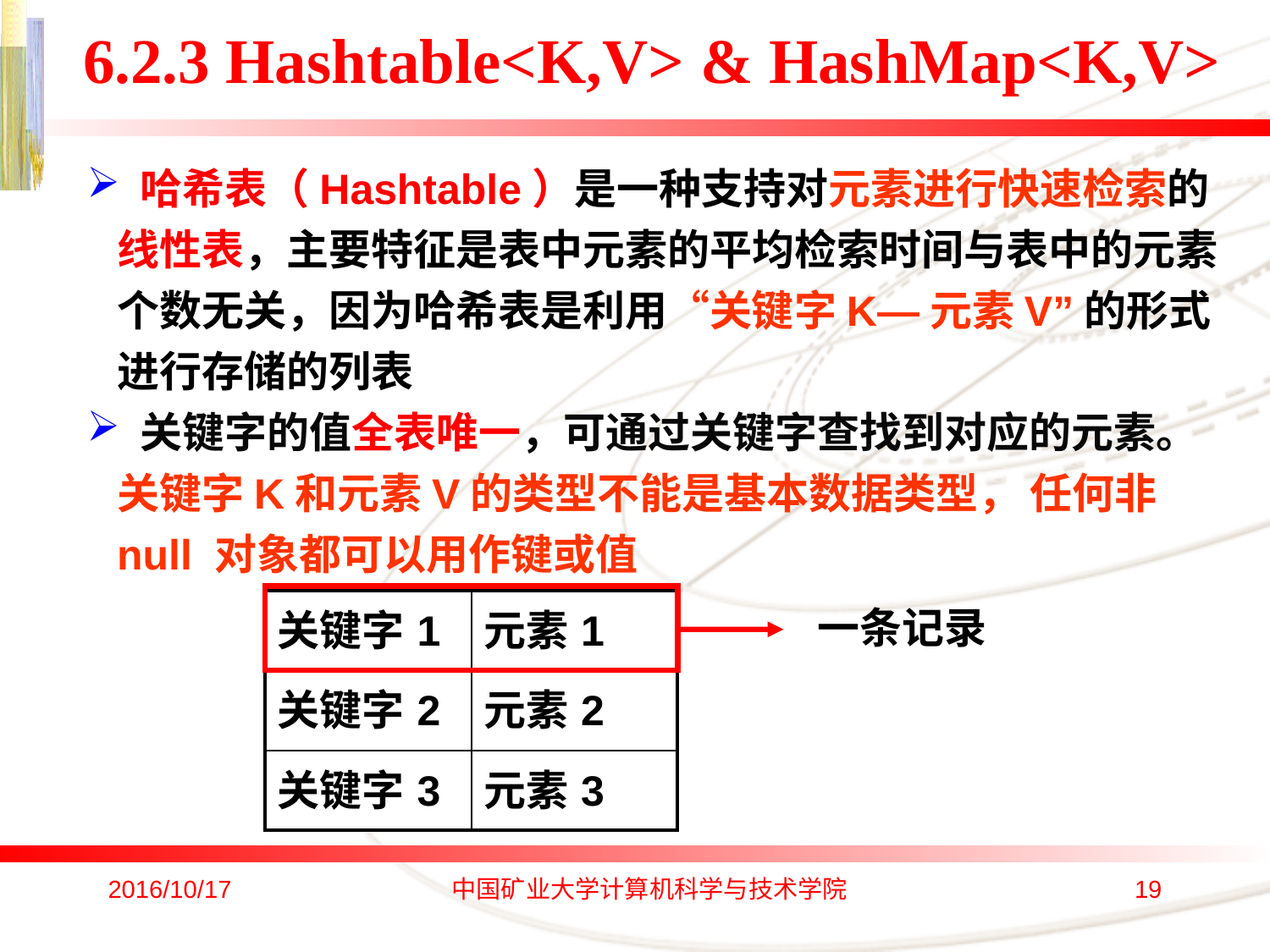

# 6.2.3 Hashtable<K,V> & HashMap<K,V>

 哈希表（Hashtable）是一种支持对元素进行快速检索的线性表，主要特征是表中元素的平均检索时间与表中的元素个数无关，因为哈希表是利用“关键字K—元素V”的形式进行存储的列表
 关键字的值全表唯一，可通过关键字查找到对应的元素。关键字K和元素V的类型不能是基本数据类型， 任何非null 对象都可以用作键或值

| 关键字1 | 元素1 |
| --- | --- |
| 关键字2 | 元素2 |
| 关键字3 | 元素3 |
一条记录

2016/10/17
中国矿业大学计算机科学与技术学院
19